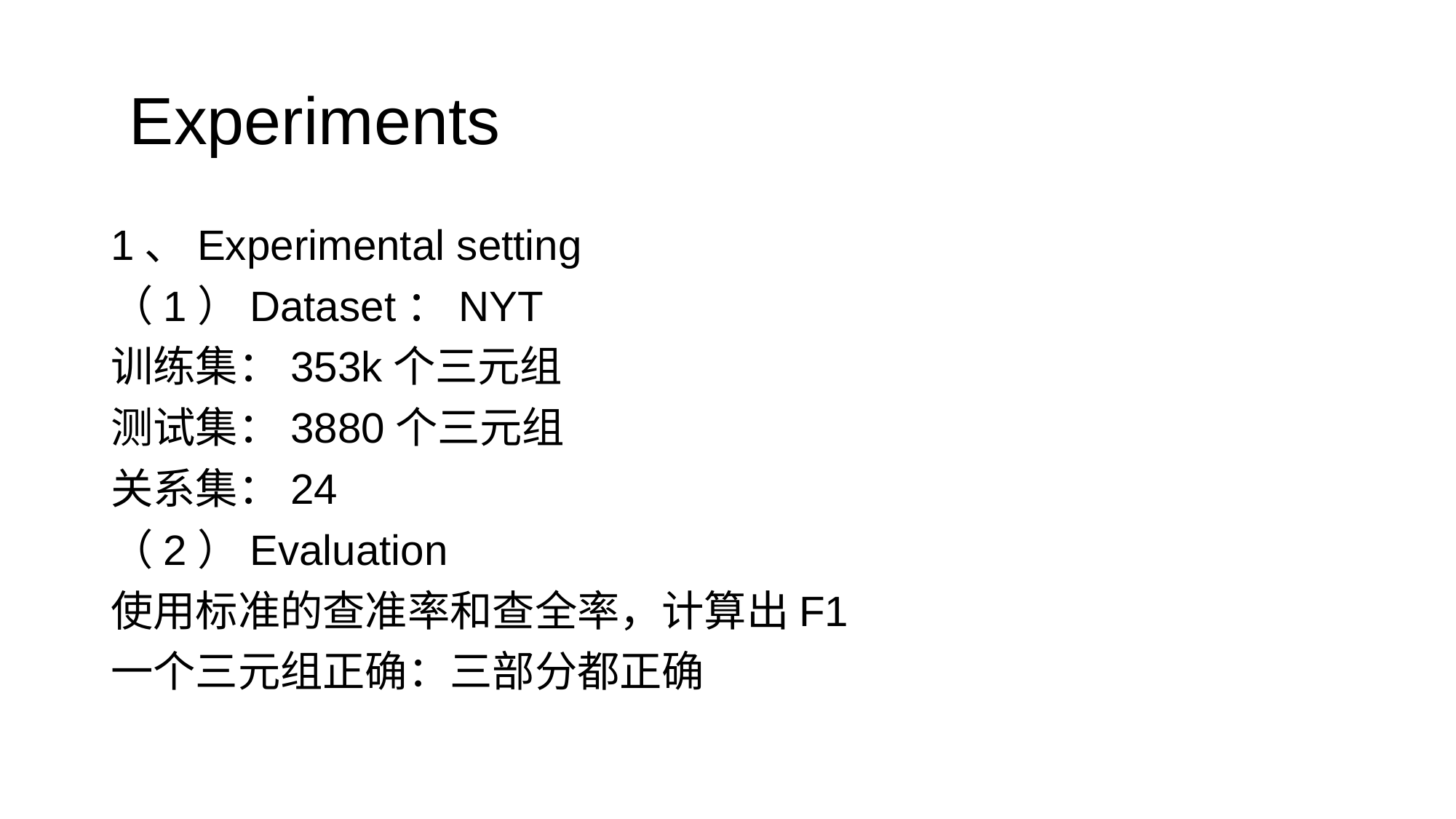

# Experiments
1、Experimental setting
（1）Dataset：NYT
训练集：353k个三元组
测试集：3880个三元组
关系集：24
（2）Evaluation
使用标准的查准率和查全率，计算出F1
一个三元组正确：三部分都正确